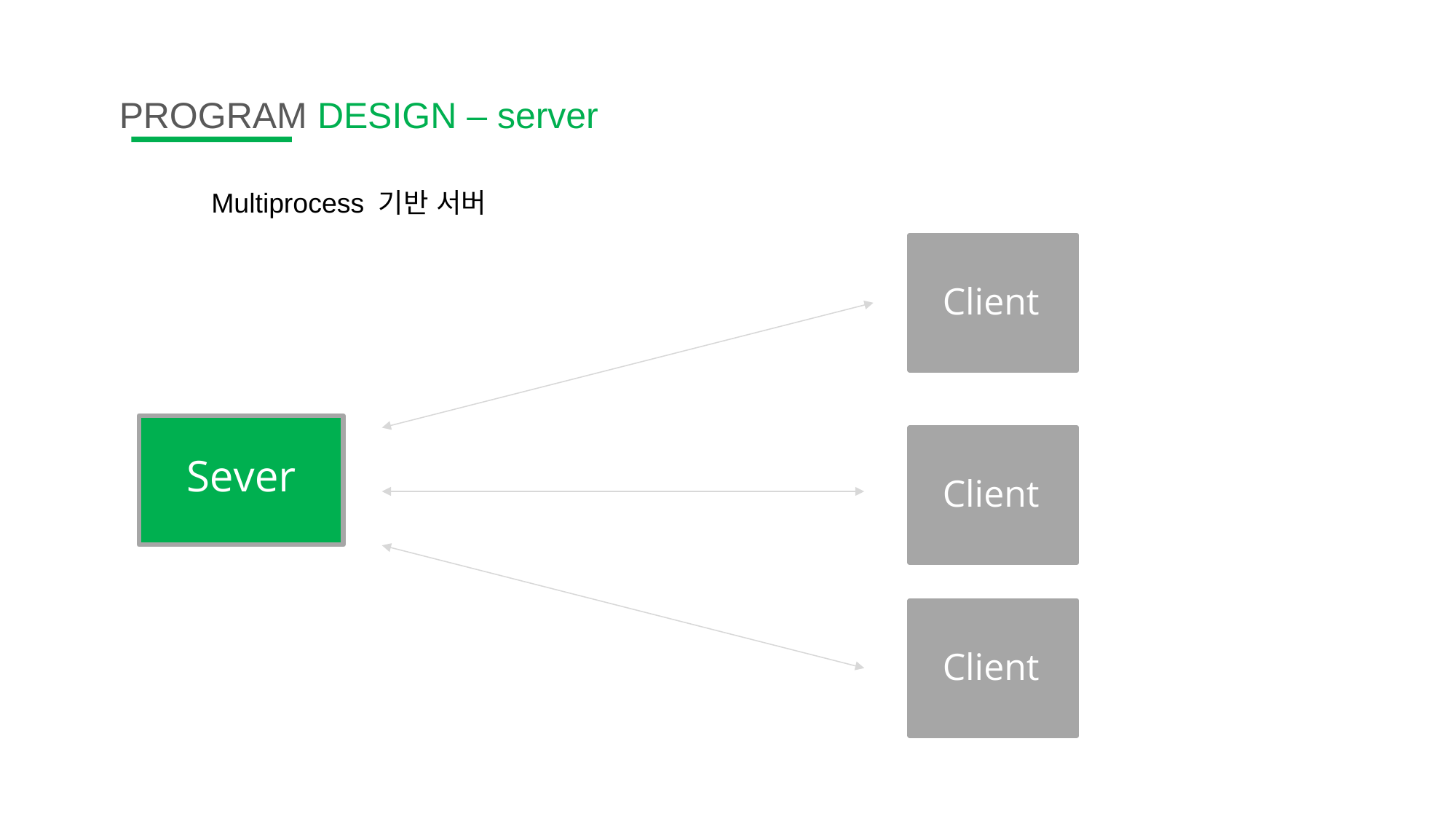

PROGRAM DESIGN – server
Multiprocess 기반 서버

  Client

Sever

  Client

  Client